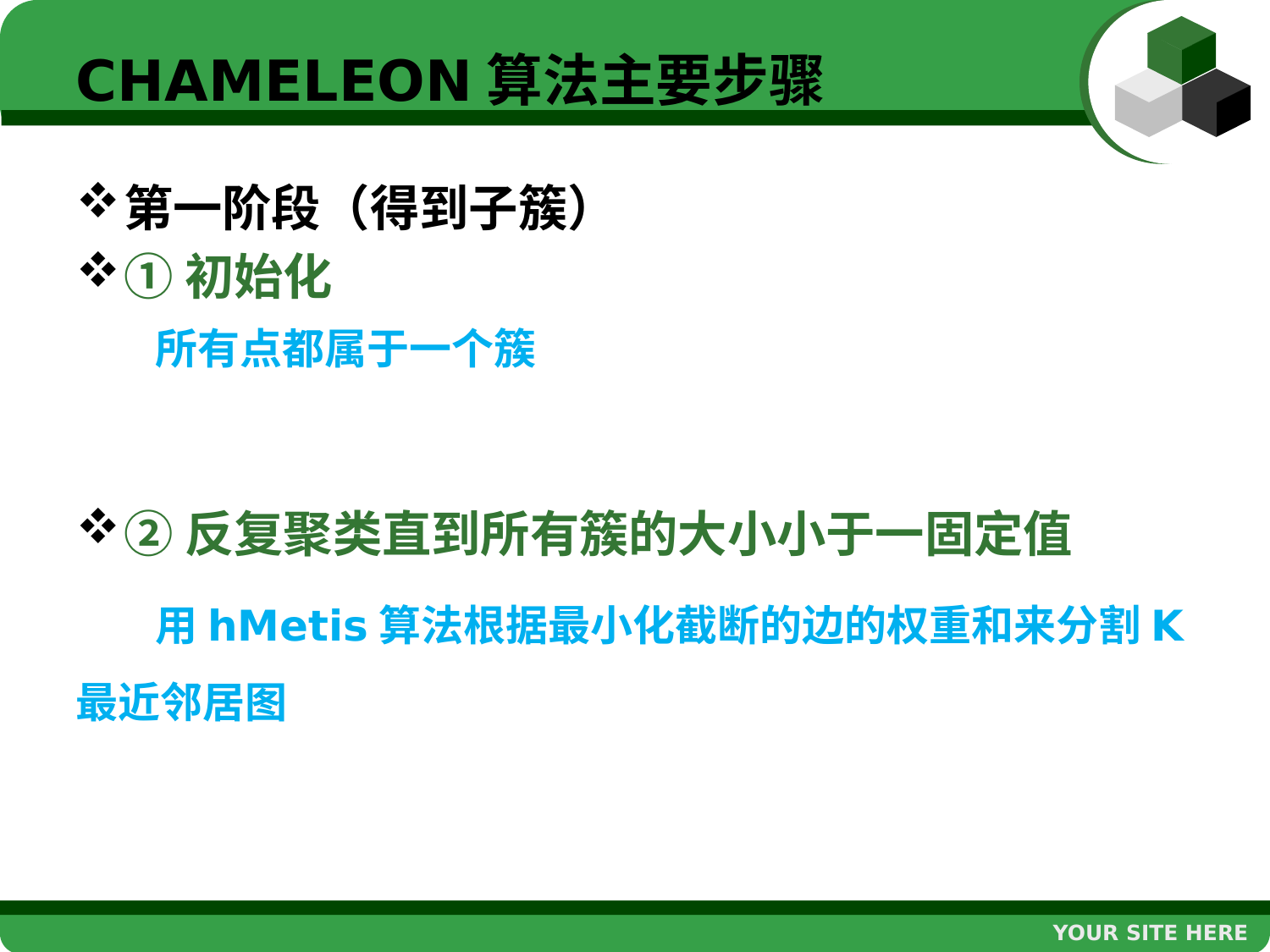

# CHAMELEON算法主要步骤
第一阶段（得到子簇）
①初始化
      所有点都属于一个簇

②反复聚类直到所有簇的大小小于一固定值
      用hMetis算法根据最小化截断的边的权重和来分割K最近邻居图
YOUR SITE HERE